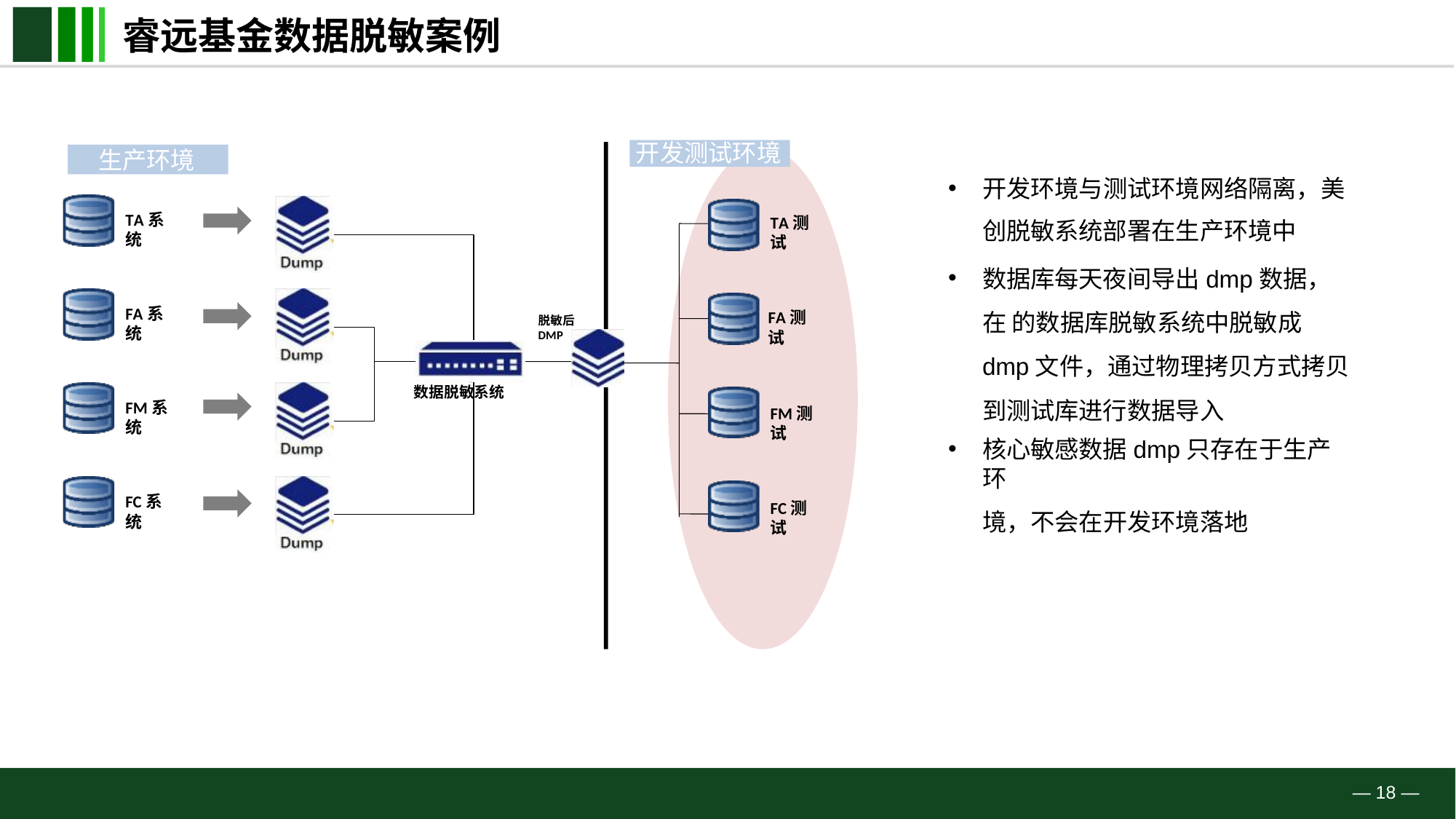

# 睿远基金数据脱敏案例
开发测试环境

生产环境

开发环境与测试环境网络隔离，美 创脱敏系统部署在生产环境中
数据库每天夜间导出dmp数据，在 的数据库脱敏系统中脱敏成 dmp文件，通过物理拷贝方式拷贝 到测试库进行数据导入
核心敏感数据dmp只存在于生产环
境，不会在开发环境落地

TA系统
TA测试

FA系统

FA测试
脱敏后DMP

数据脱敏系统

FM系统
FM测试

FC系统
FC测试

— 18 —